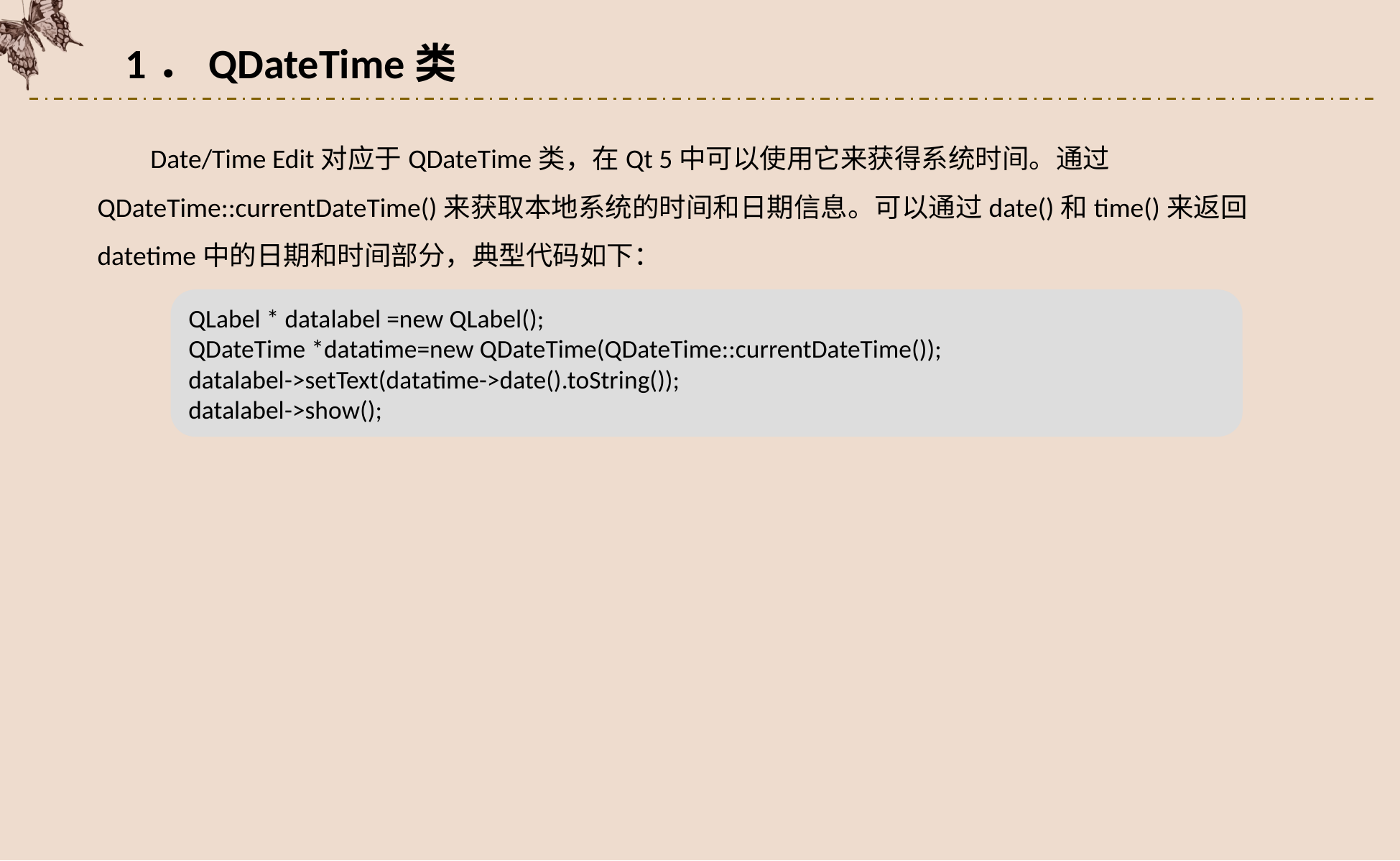

1．QDateTime类
Date/Time Edit对应于QDateTime类，在Qt 5中可以使用它来获得系统时间。通过QDateTime::currentDateTime()来获取本地系统的时间和日期信息。可以通过date()和time()来返回datetime中的日期和时间部分，典型代码如下：
QLabel * datalabel =new QLabel();
QDateTime *datatime=new QDateTime(QDateTime::currentDateTime());
datalabel->setText(datatime->date().toString());
datalabel->show();